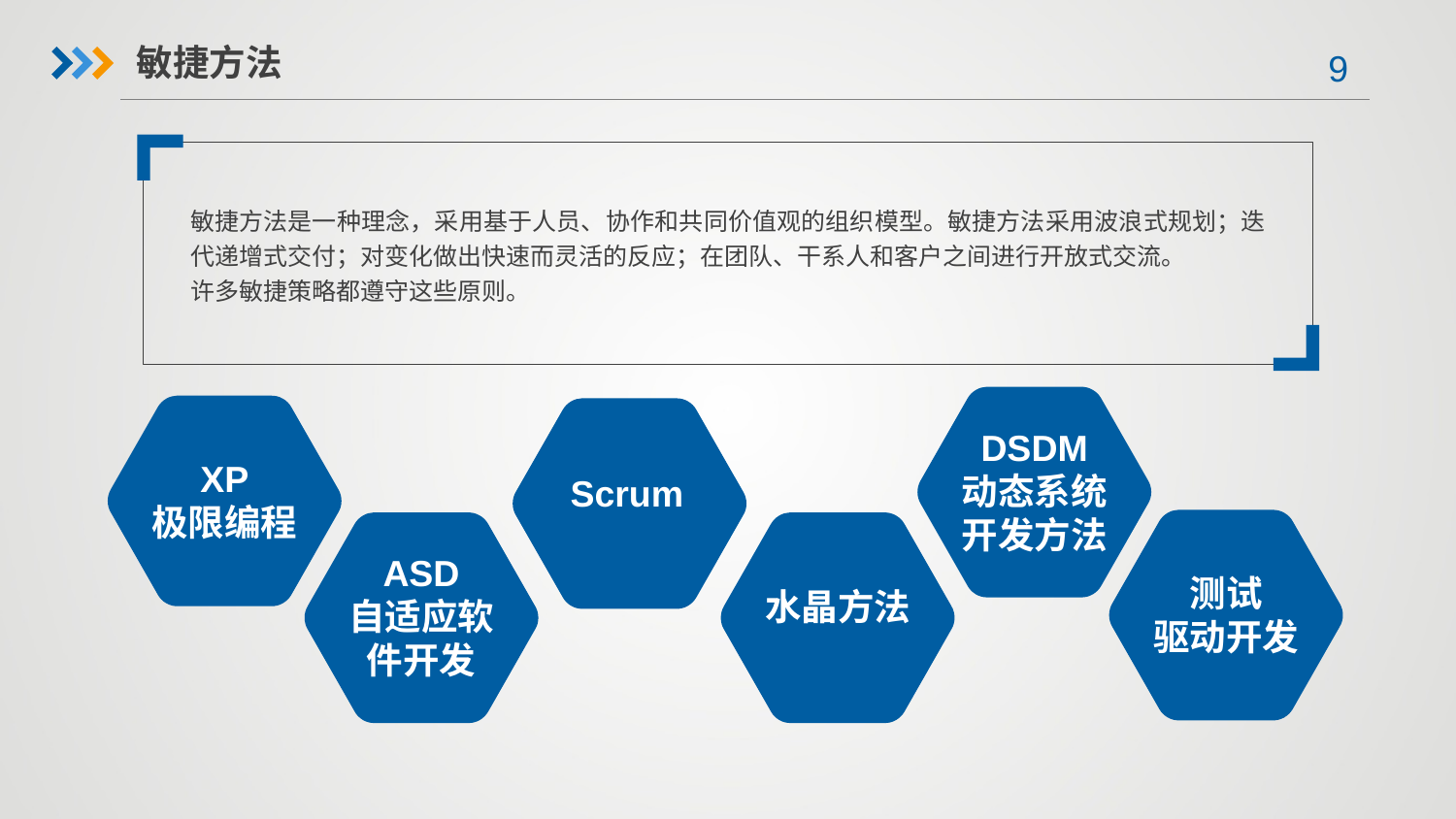

敏捷方法

敏捷方法是一种理念，采用基于人员、协作和共同价值观的组织模型。敏捷方法采用波浪式规划；迭代递增式交付；对变化做出快速而灵活的反应；在团队、干系人和客户之间进行开放式交流。
许多敏捷策略都遵守这些原则。

DSDM
动态系统开发方法
XP
极限编程
Scrum

ASD
自适应软件开发
测试
驱动开发
水晶方法